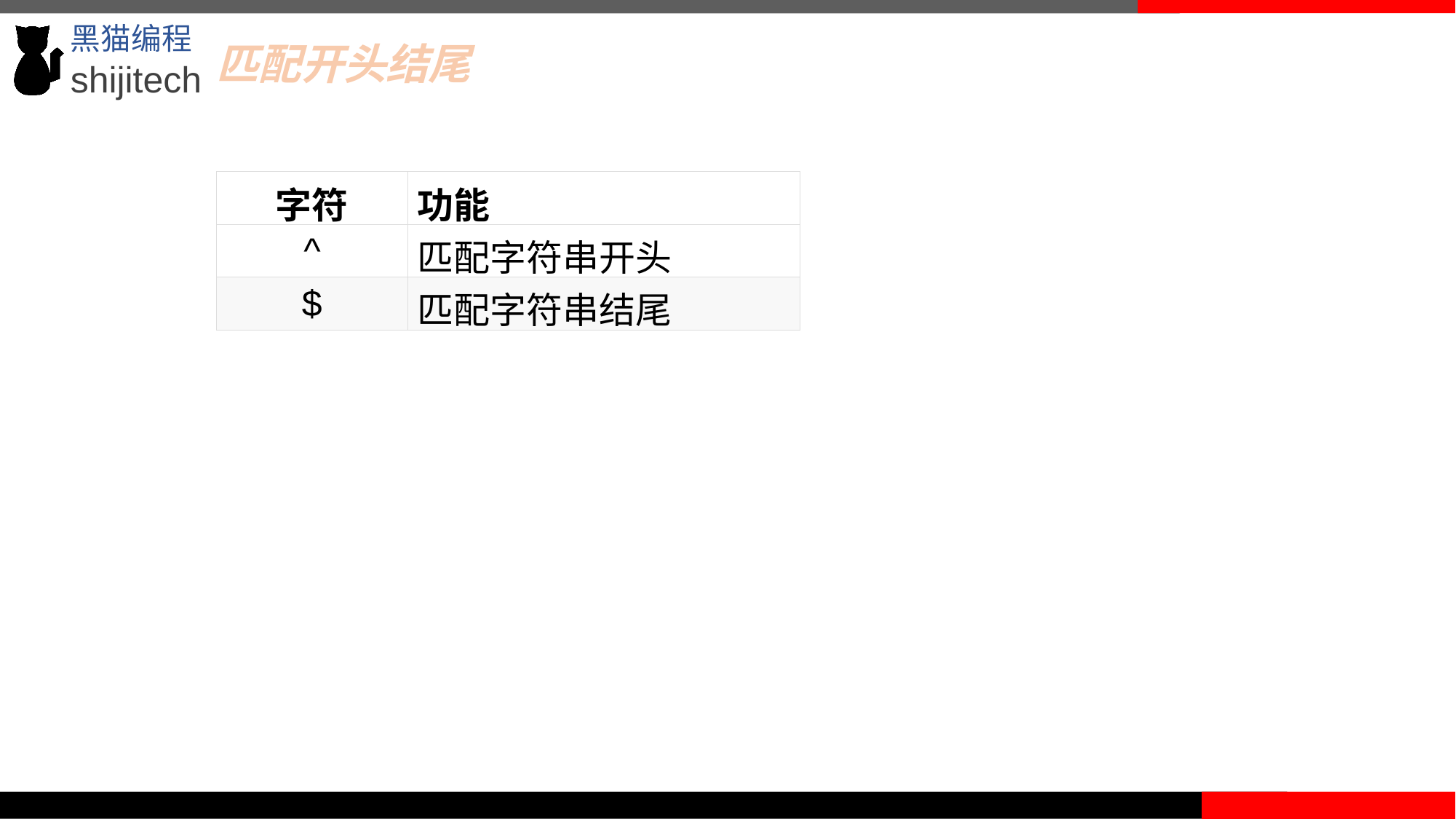

匹配开头结尾
| 字符 | 功能 |
| --- | --- |
| ^ | 匹配字符串开头 |
| $ | 匹配字符串结尾 |